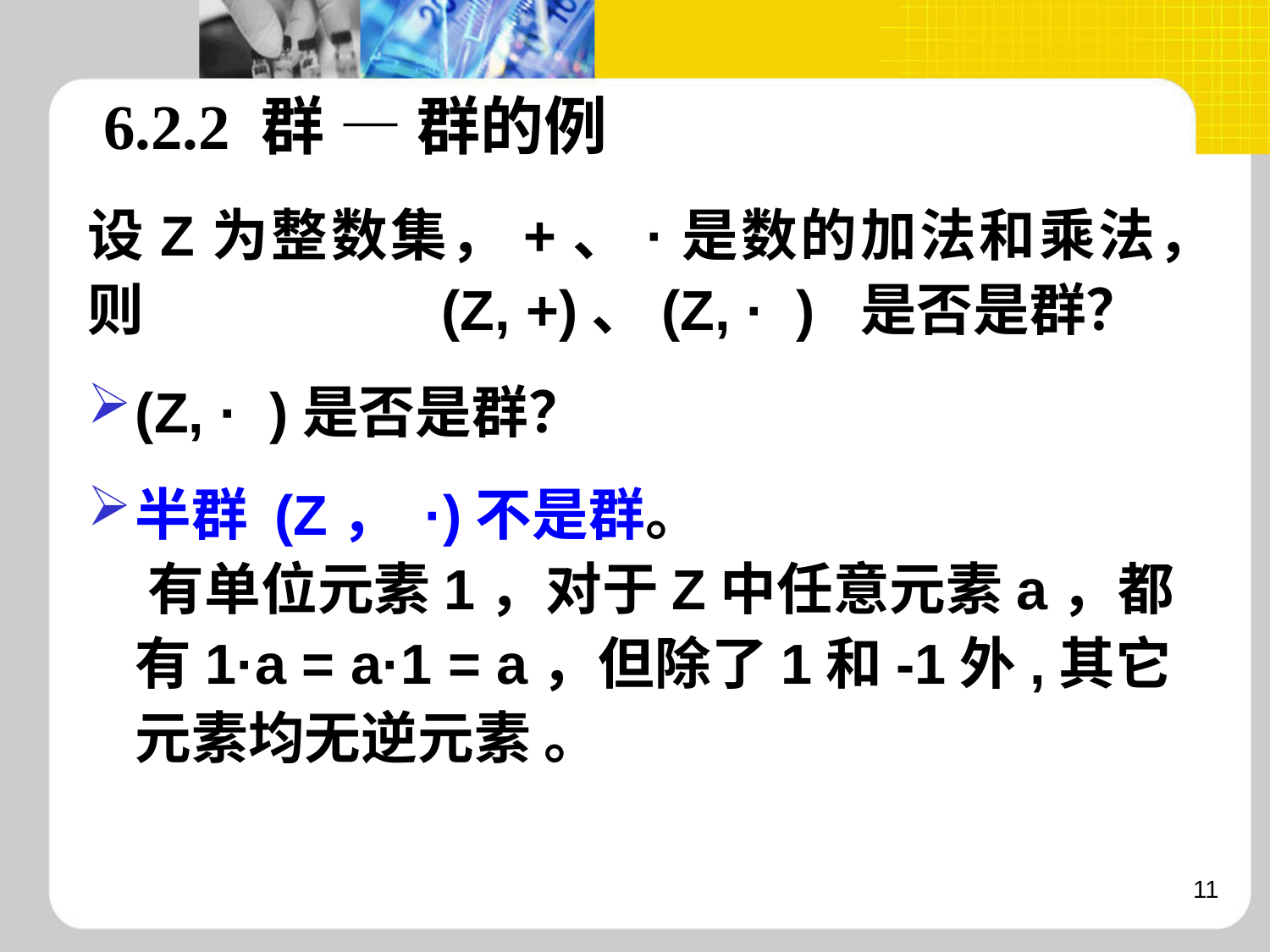

6.2.2 群 — 群的例
设Z为整数集，+、·是数的加法和乘法，则                      (Z, +)、(Z, ·  )  是否是群？
(Z, ·  )是否是群？
半群 (Z， ·)不是群。                                         有单位元素1，对于Z中任意元素a，都有1·a = a·1 = a，但除了1和-1外,其它元素均无逆元素 。

11